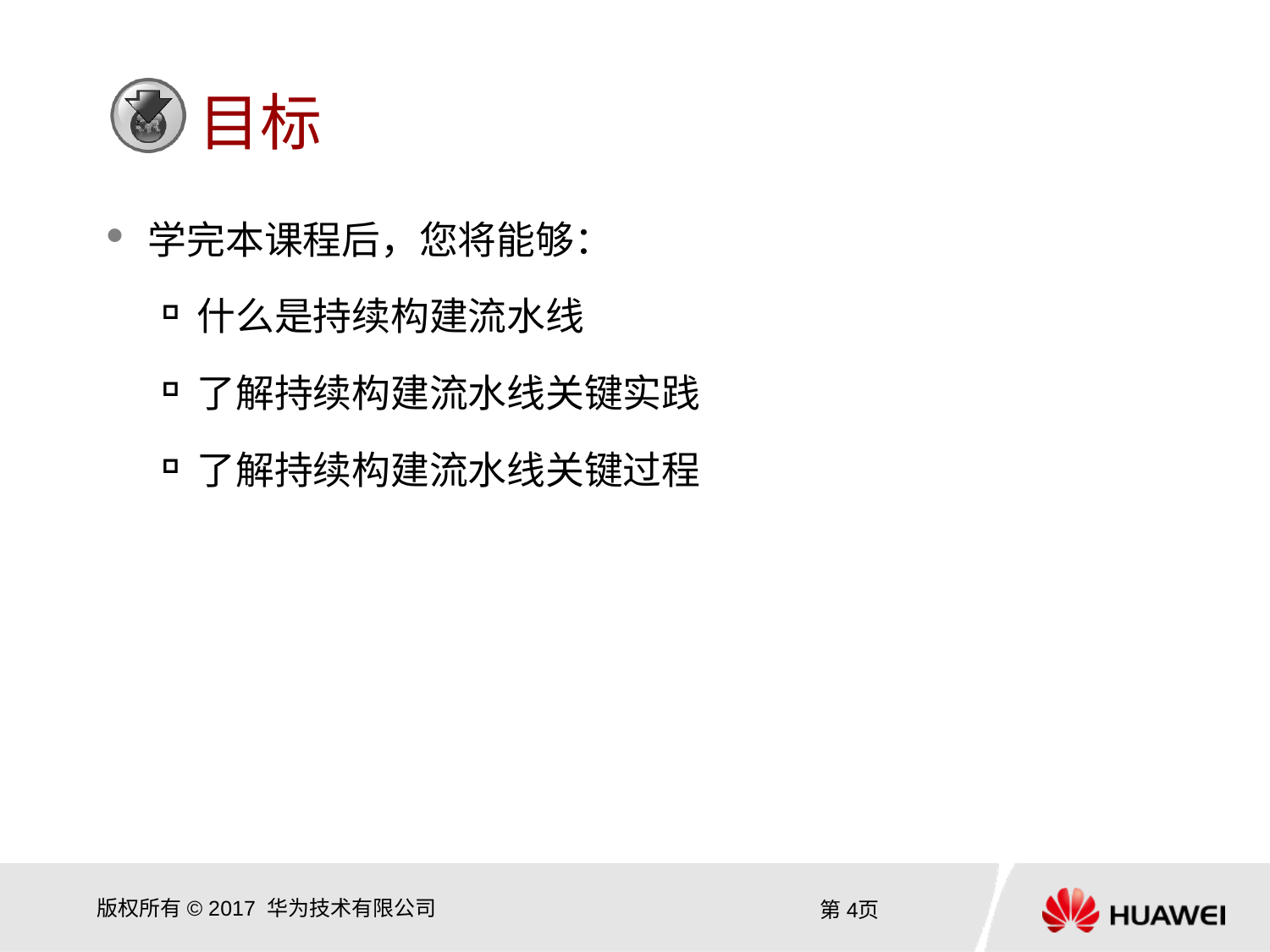

学完本课程后，您将能够：
什么是持续构建流水线
了解持续构建流水线关键实践
了解持续构建流水线关键过程